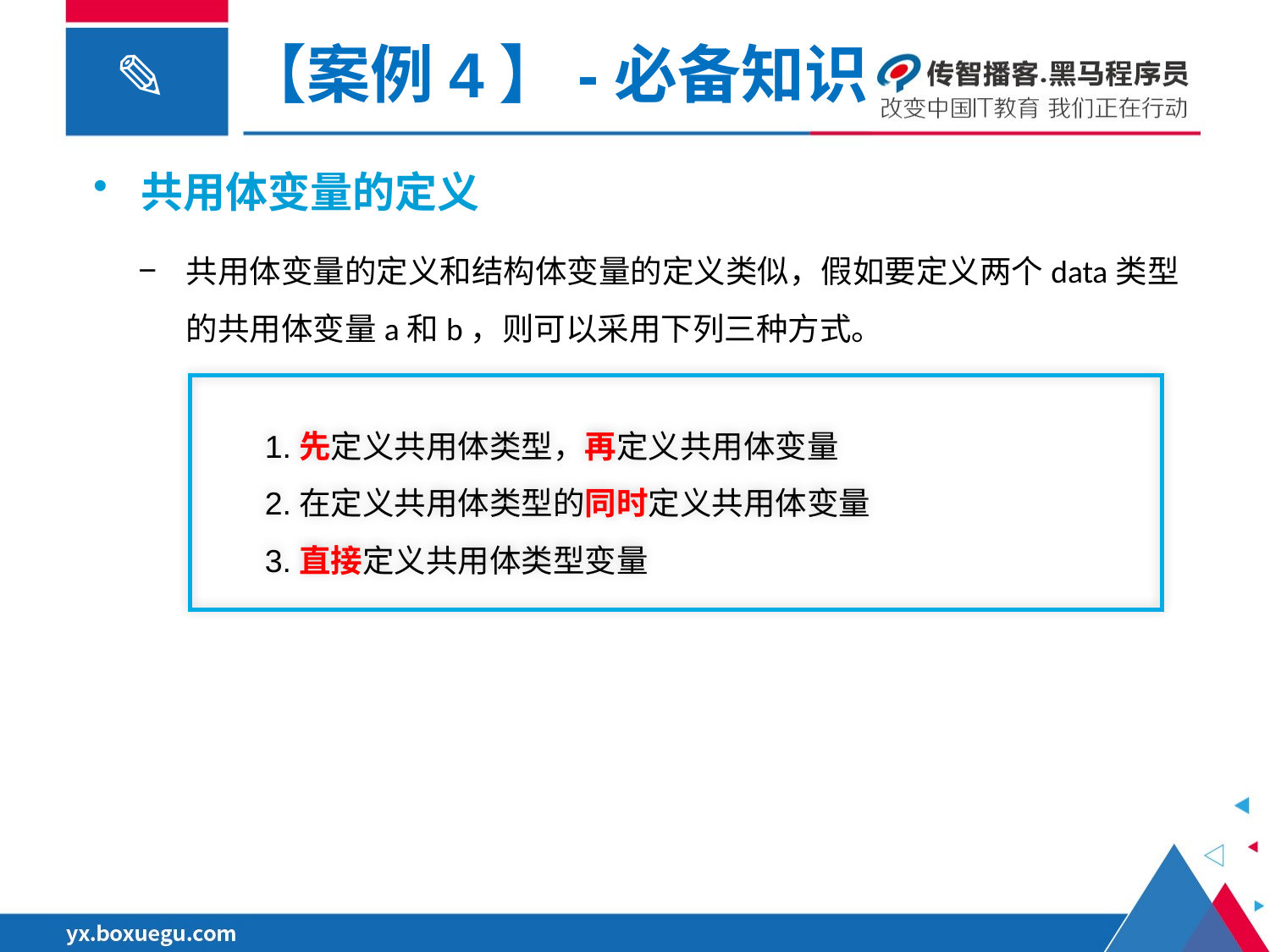

【案例4】-必备知识
共用体变量的定义
共用体变量的定义和结构体变量的定义类似，假如要定义两个data类型的共用体变量a和b，则可以采用下列三种方式。

       1.先定义共用体类型，再定义共用体变量
       2.在定义共用体类型的同时定义共用体变量
       3.直接定义共用体类型变量